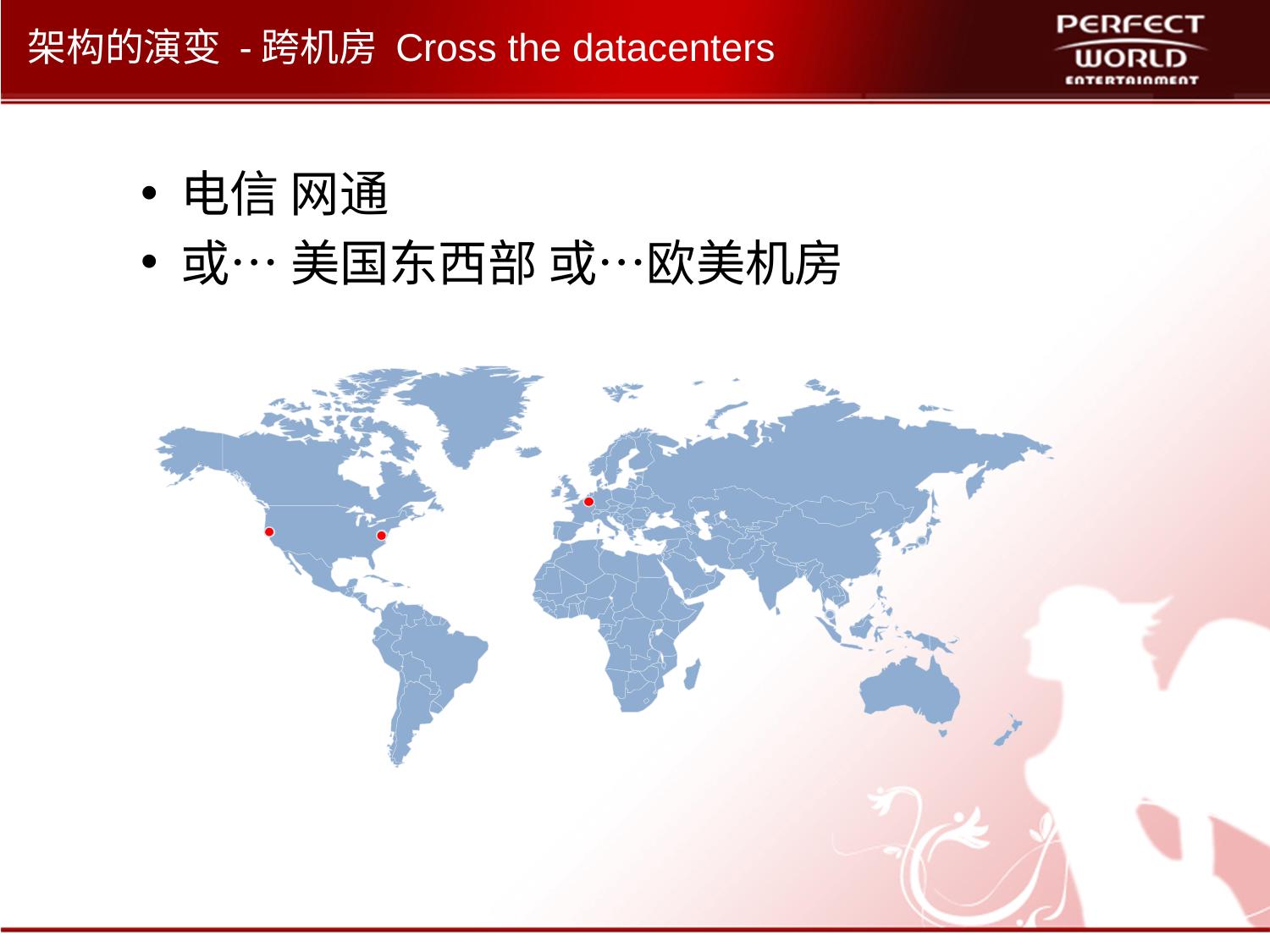

# 架构的演变 -跨机房 Cross the datacenters
电信 网通
或… 美国东西部 或…欧美机房